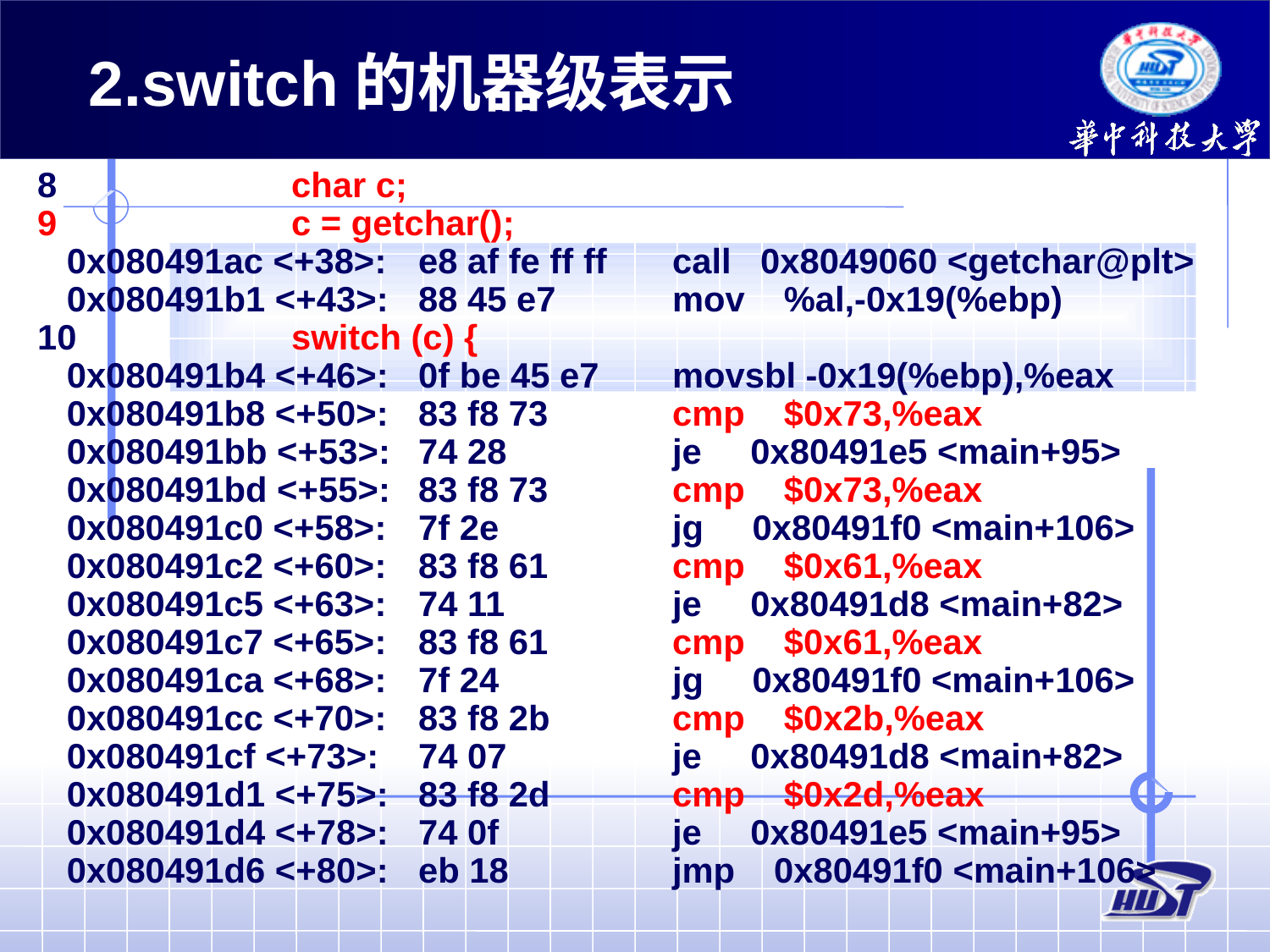

2.switch的机器级表示
8		char c;
9		c = getchar();
   0x080491ac <+38>:	e8 af fe ff ff	call   0x8049060 <getchar@plt>
   0x080491b1 <+43>:	88 45 e7	mov    %al,-0x19(%ebp)
10		switch (c) {
   0x080491b4 <+46>:	0f be 45 e7	movsbl -0x19(%ebp),%eax
   0x080491b8 <+50>:	83 f8 73	cmp    $0x73,%eax
   0x080491bb <+53>:	74 28		je     0x80491e5 <main+95>
   0x080491bd <+55>:	83 f8 73	cmp    $0x73,%eax
   0x080491c0 <+58>:	7f 2e		jg     0x80491f0 <main+106>
   0x080491c2 <+60>:	83 f8 61	cmp    $0x61,%eax
   0x080491c5 <+63>:	74 11		je     0x80491d8 <main+82>
   0x080491c7 <+65>:	83 f8 61	cmp    $0x61,%eax
   0x080491ca <+68>:	7f 24		jg     0x80491f0 <main+106>
   0x080491cc <+70>:	83 f8 2b	cmp    $0x2b,%eax
   0x080491cf <+73>:	74 07		je     0x80491d8 <main+82>
   0x080491d1 <+75>:	83 f8 2d	cmp    $0x2d,%eax
   0x080491d4 <+78>:	74 0f		je     0x80491e5 <main+95>
   0x080491d6 <+80>:	eb 18		jmp    0x80491f0 <main+106>